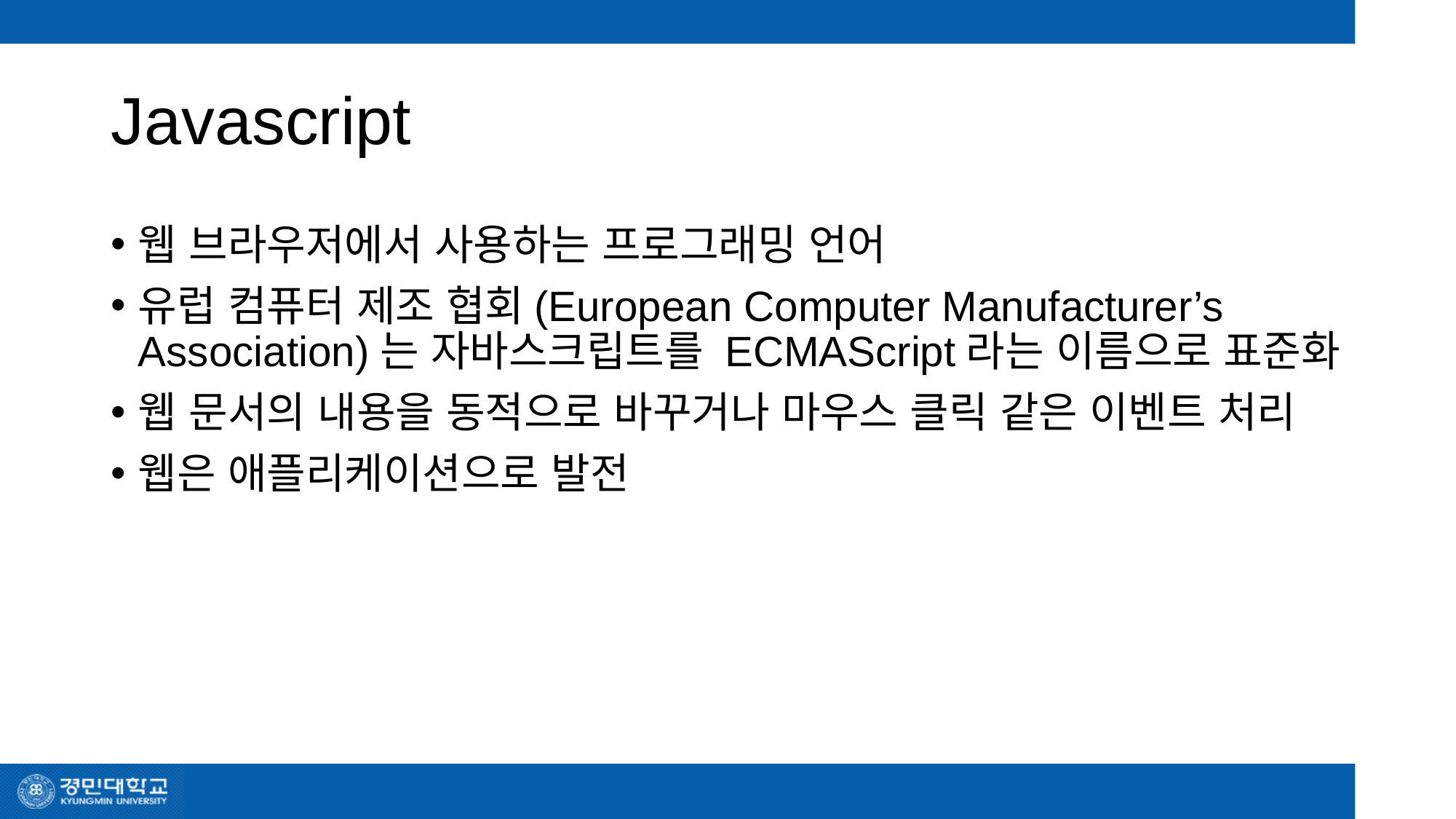

# Javascript
웹 브라우저에서 사용하는 프로그래밍 언어
유럽 컴퓨터 제조 협회(European Computer Manufacturer’s Association)는 자바스크립트를 ECMAScript라는 이름으로 표준화
웹 문서의 내용을 동적으로 바꾸거나 마우스 클릭 같은 이벤트 처리
웹은 애플리케이션으로 발전